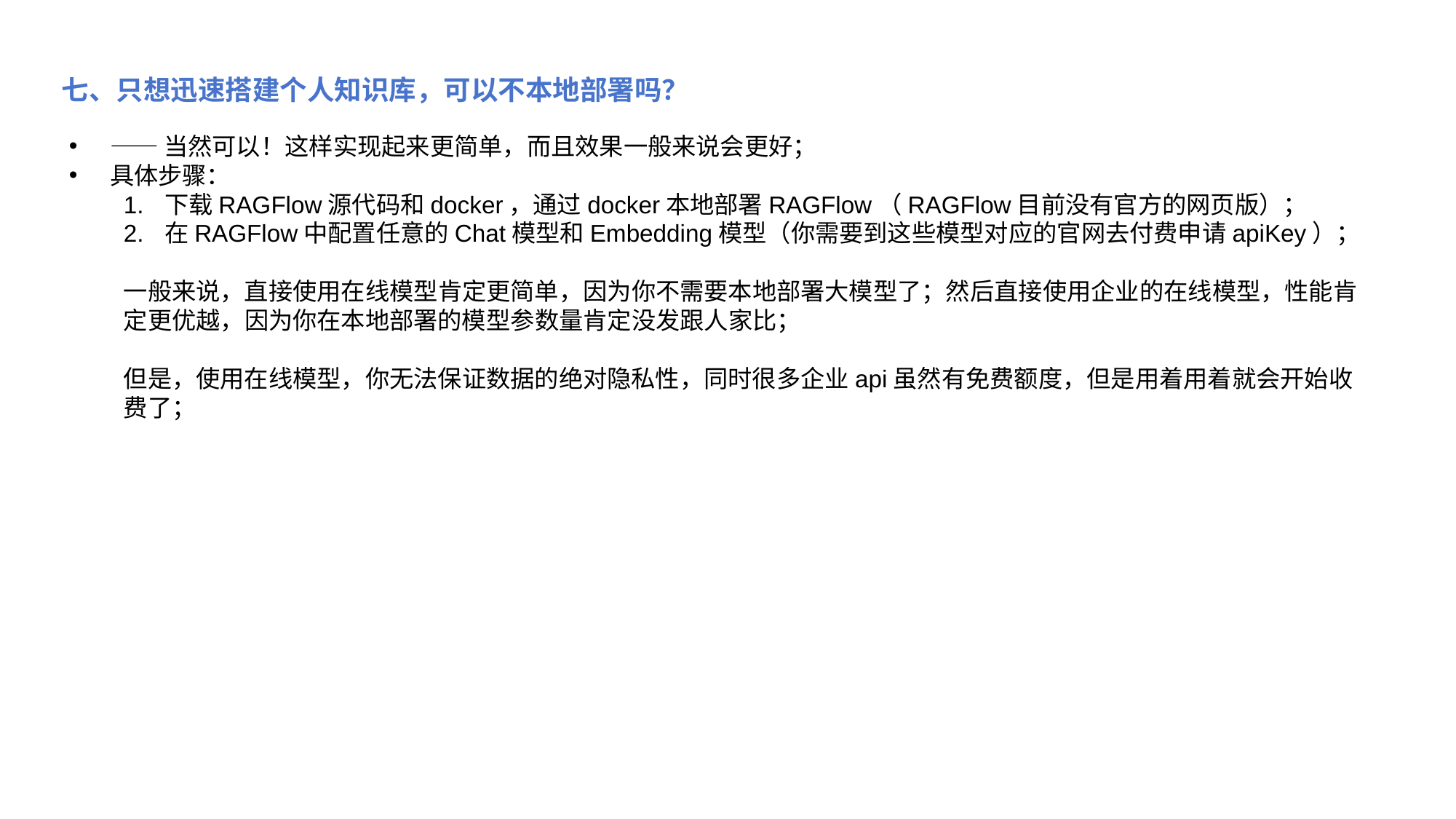

七、只想迅速搭建个人知识库，可以不本地部署吗？
——当然可以！这样实现起来更简单，而且效果一般来说会更好；
具体步骤：
下载RAGFlow源代码和docker，通过docker本地部署RAGFlow（RAGFlow目前没有官方的网页版）；
在RAGFlow中配置任意的Chat模型和Embedding模型（你需要到这些模型对应的官网去付费申请apiKey）；

一般来说，直接使用在线模型肯定更简单，因为你不需要本地部署大模型了；然后直接使用企业的在线模型，性能肯定更优越，因为你在本地部署的模型参数量肯定没发跟人家比；

但是，使用在线模型，你无法保证数据的绝对隐私性，同时很多企业api虽然有免费额度，但是用着用着就会开始收费了；